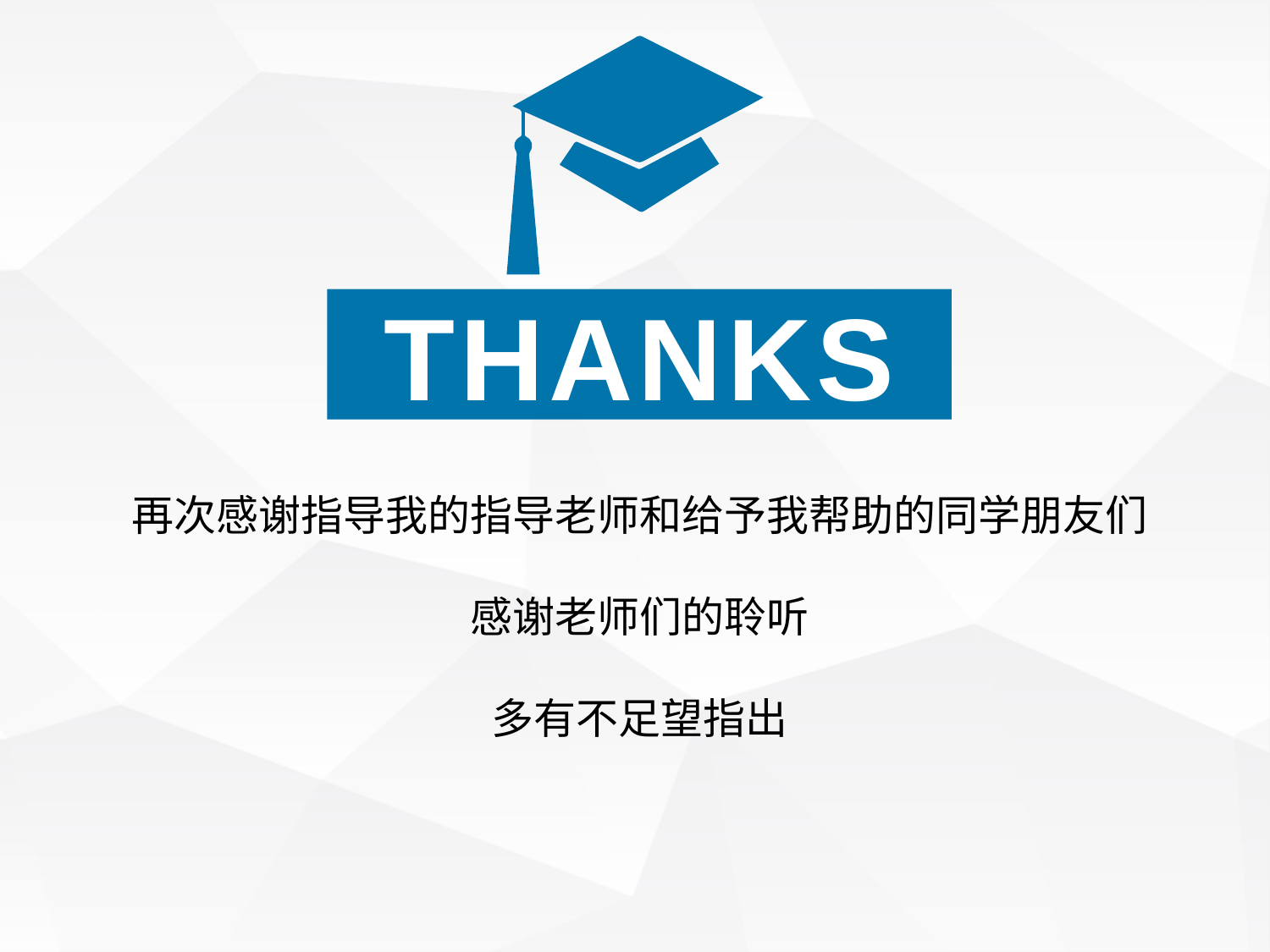

THANKS
再次感谢指导我的指导老师和给予我帮助的同学朋友们

感谢老师们的聆听

多有不足望指出